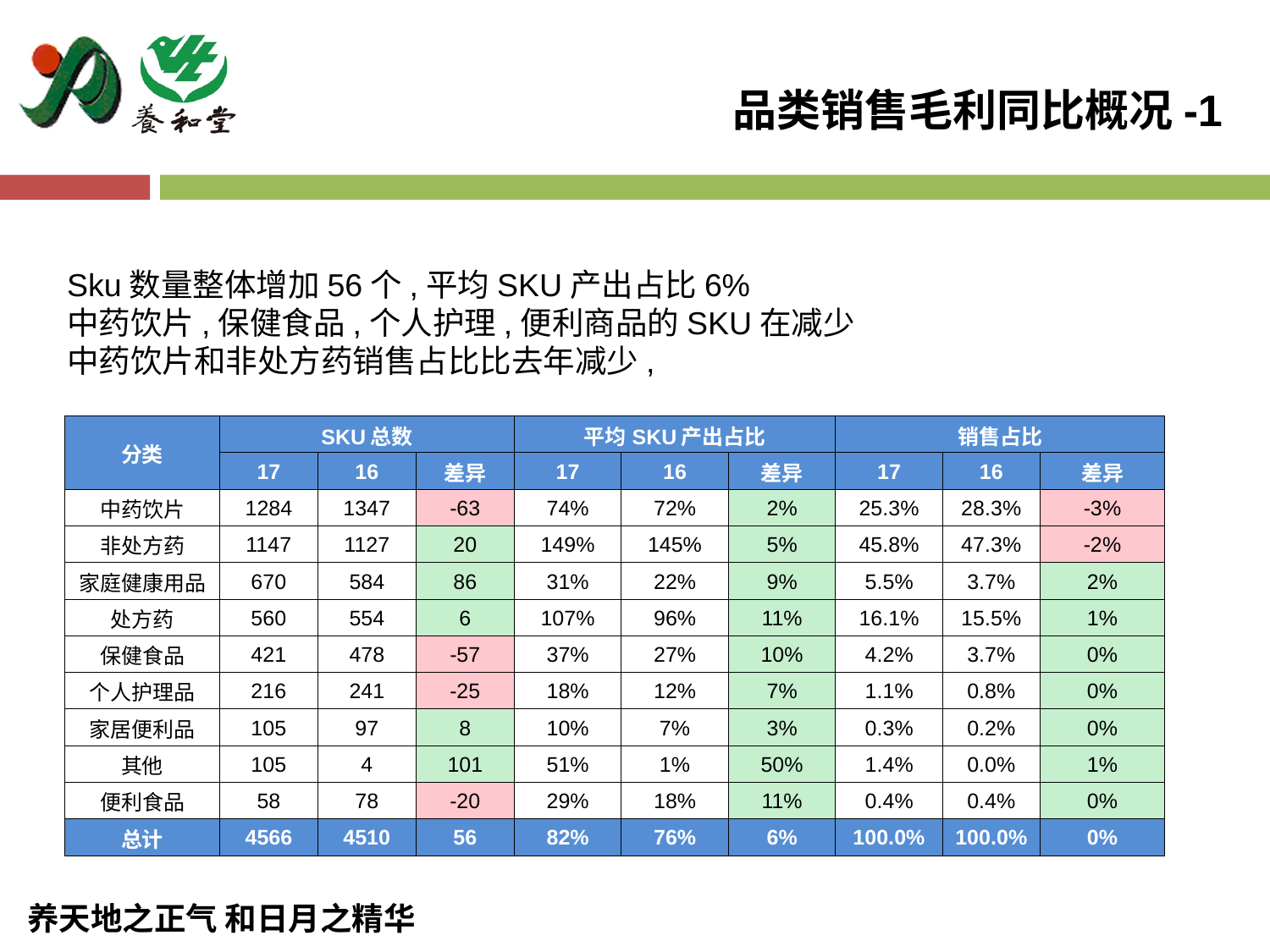

品类销售毛利同比概况-1
Sku数量整体增加56个,平均SKU产出占比6%
中药饮片,保健食品,个人护理,便利商品的SKU在减少
中药饮片和非处方药销售占比比去年减少,
| 分类 | SKU总数 |  |  | 平均SKU产出占比 |  |  | 销售占比 |  |  |
| --- | --- | --- | --- | --- | --- | --- | --- | --- | --- |
|  | 17 | 16 | 差异 | 17 | 16 | 差异 | 17 | 16 | 差异 |
| 中药饮片 | 1284 | 1347 | -63 | 74% | 72% | 2% | 25.3% | 28.3% | -3% |
| 非处方药 | 1147 | 1127 | 20 | 149% | 145% | 5% | 45.8% | 47.3% | -2% |
| 家庭健康用品 | 670 | 584 | 86 | 31% | 22% | 9% | 5.5% | 3.7% | 2% |
| 处方药 | 560 | 554 | 6 | 107% | 96% | 11% | 16.1% | 15.5% | 1% |
| 保健食品 | 421 | 478 | -57 | 37% | 27% | 10% | 4.2% | 3.7% | 0% |
| 个人护理品 | 216 | 241 | -25 | 18% | 12% | 7% | 1.1% | 0.8% | 0% |
| 家居便利品 | 105 | 97 | 8 | 10% | 7% | 3% | 0.3% | 0.2% | 0% |
| 其他 | 105 | 4 | 101 | 51% | 1% | 50% | 1.4% | 0.0% | 1% |
| 便利食品 | 58 | 78 | -20 | 29% | 18% | 11% | 0.4% | 0.4% | 0% |
| 总计 | 4566 | 4510 | 56 | 82% | 76% | 6% | 100.0% | 100.0% | 0% |